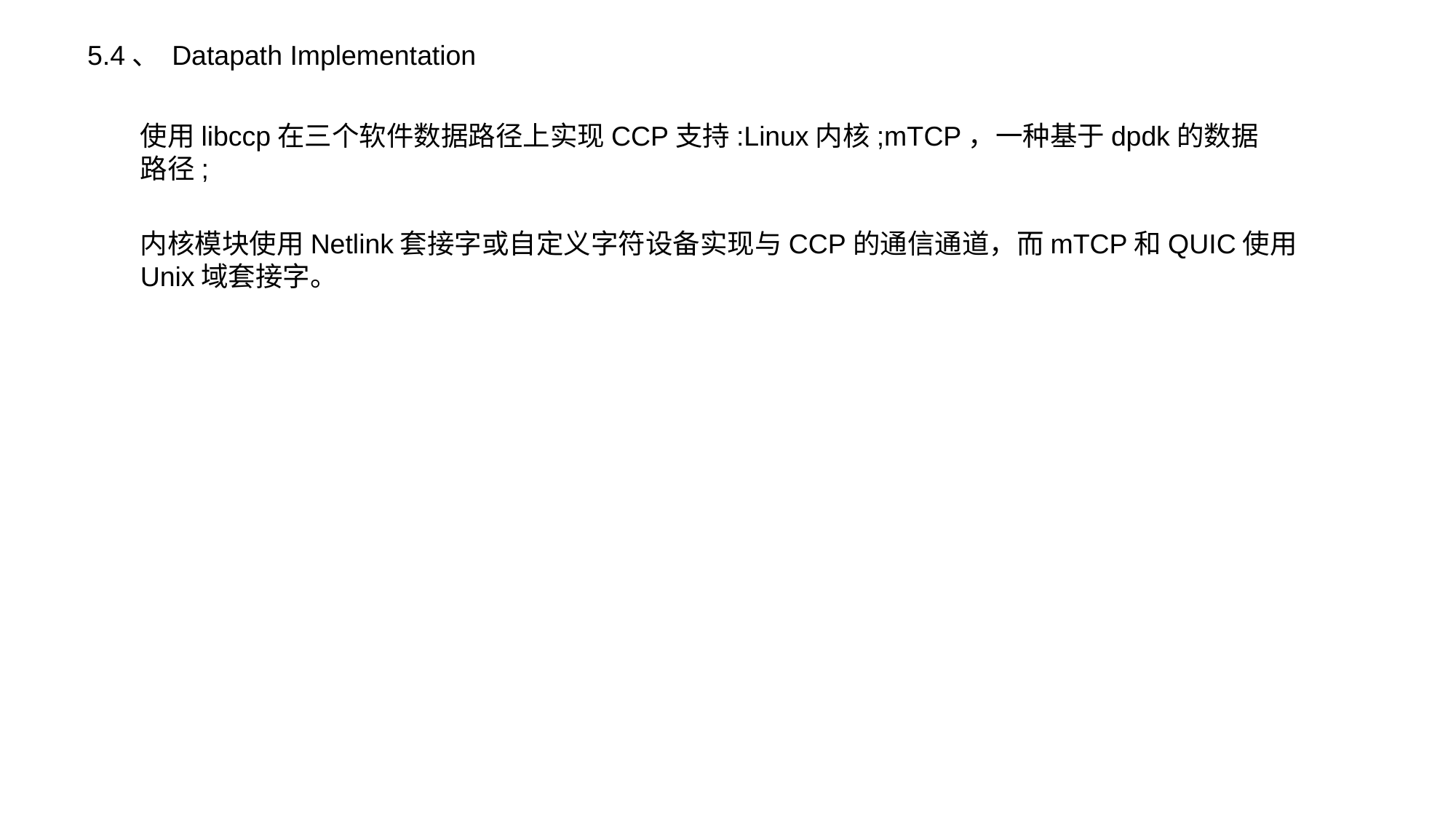

5.4、 Datapath Implementation
使用libccp在三个软件数据路径上实现CCP支持:Linux内核;mTCP，一种基于dpdk的数据路径;
内核模块使用Netlink套接字或自定义字符设备实现与CCP的通信通道，而mTCP和QUIC使用Unix域套接字。